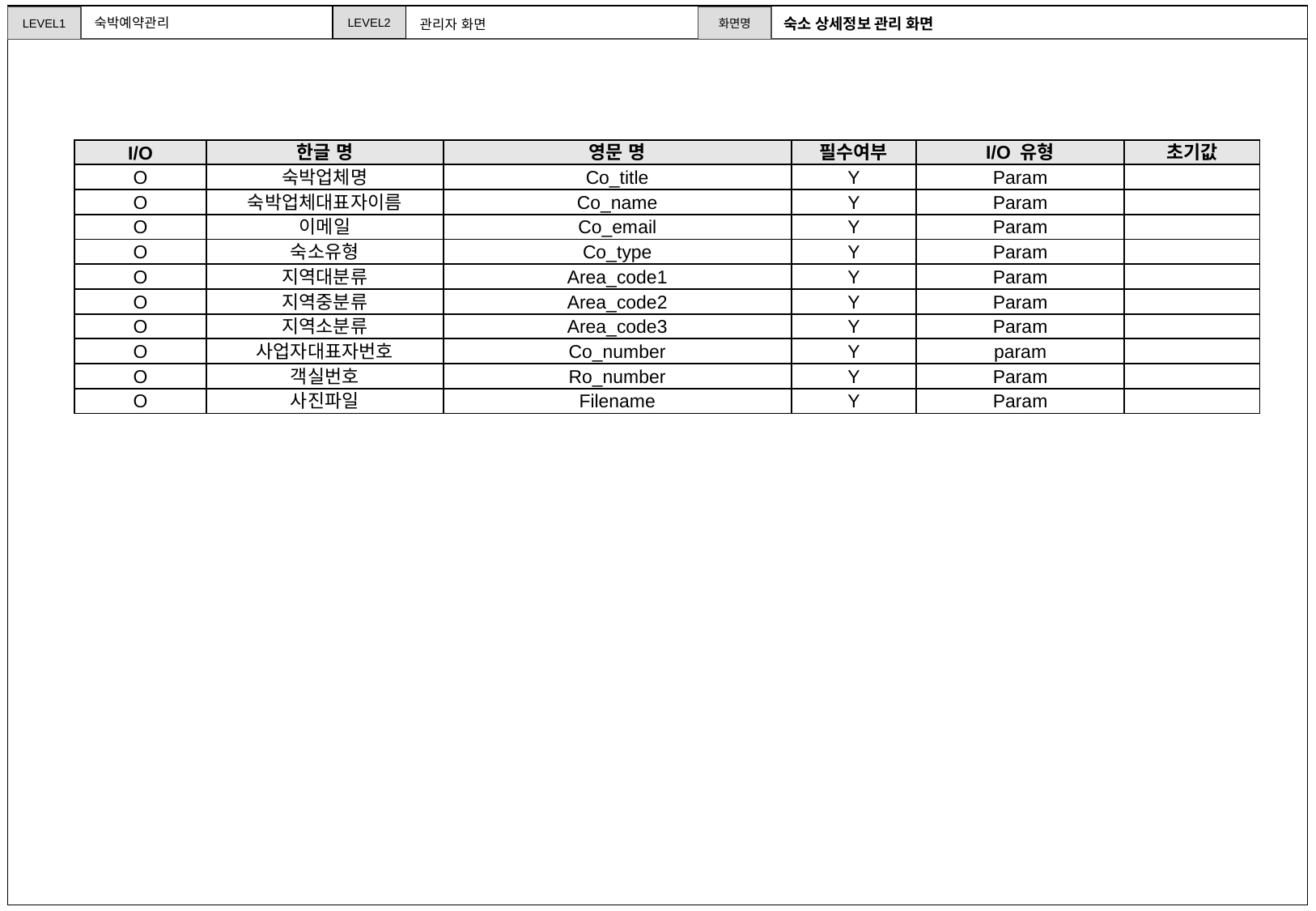

숙소 상세정보 관리 화면
숙박예약관리
관리자 화면
| I/O | 한글 명 | 영문 명 | 필수여부 | I/O 유형 | 초기값 |
| --- | --- | --- | --- | --- | --- |
| O | 숙박업체명 | Co\_title | Y | Param |  |
| O | 숙박업체대표자이름 | Co\_name | Y | Param |  |
| O | 이메일 | Co\_email | Y | Param |  |
| O | 숙소유형 | Co\_type | Y | Param |  |
| O | 지역대분류 | Area\_code1 | Y | Param |  |
| O | 지역중분류 | Area\_code2 | Y | Param |  |
| O | 지역소분류 | Area\_code3 | Y | Param |  |
| O | 사업자대표자번호 | Co\_number | Y | param |  |
| O | 객실번호 | Ro\_number | Y | Param |  |
| O | 사진파일 | Filename | Y | Param |  |